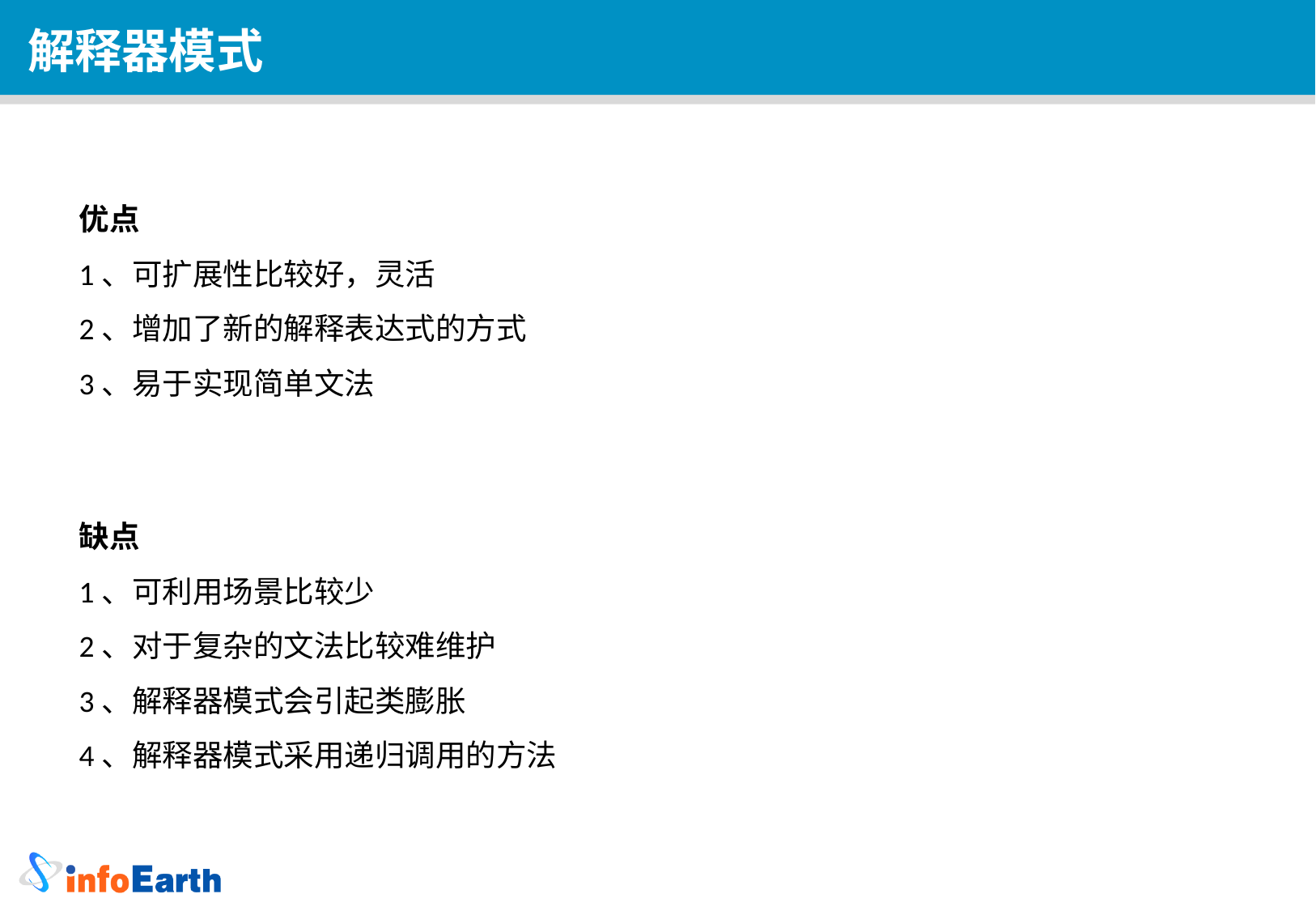

解释器模式
优点
1、可扩展性比较好，灵活
2、增加了新的解释表达式的方式
3、易于实现简单文法

缺点
1、可利用场景比较少
2、对于复杂的文法比较难维护
3、解释器模式会引起类膨胀
4、解释器模式采用递归调用的方法